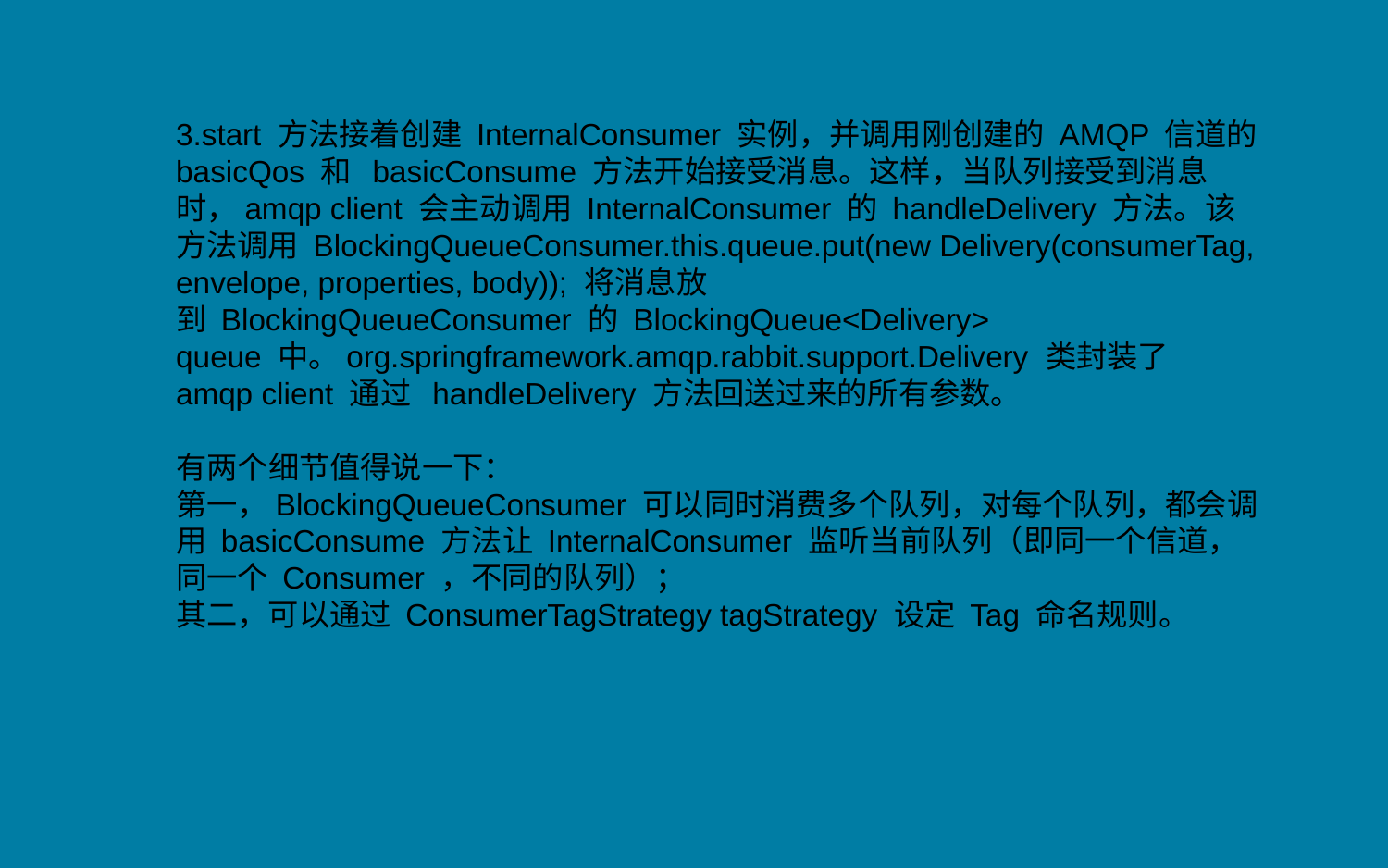

3.start 方法接着创建 InternalConsumer 实例，并调用刚创建的 AMQP 信道的 basicQos 和  basicConsume 方法开始接受消息。这样，当队列接受到消息时，amqp client 会主动调用 InternalConsumer 的 handleDelivery 方法。该方法调用 BlockingQueueConsumer.this.queue.put(new Delivery(consumerTag, envelope, properties, body)); 将消息放到 BlockingQueueConsumer 的 BlockingQueue<Delivery> queue 中。org.springframework.amqp.rabbit.support.Delivery 类封装了 amqp client 通过  handleDelivery 方法回送过来的所有参数。
有两个细节值得说一下：
第一，BlockingQueueConsumer 可以同时消费多个队列，对每个队列，都会调用 basicConsume 方法让 InternalConsumer 监听当前队列（即同一个信道，同一个 Consumer ，不同的队列）；
其二，可以通过 ConsumerTagStrategy tagStrategy 设定 Tag 命名规则。